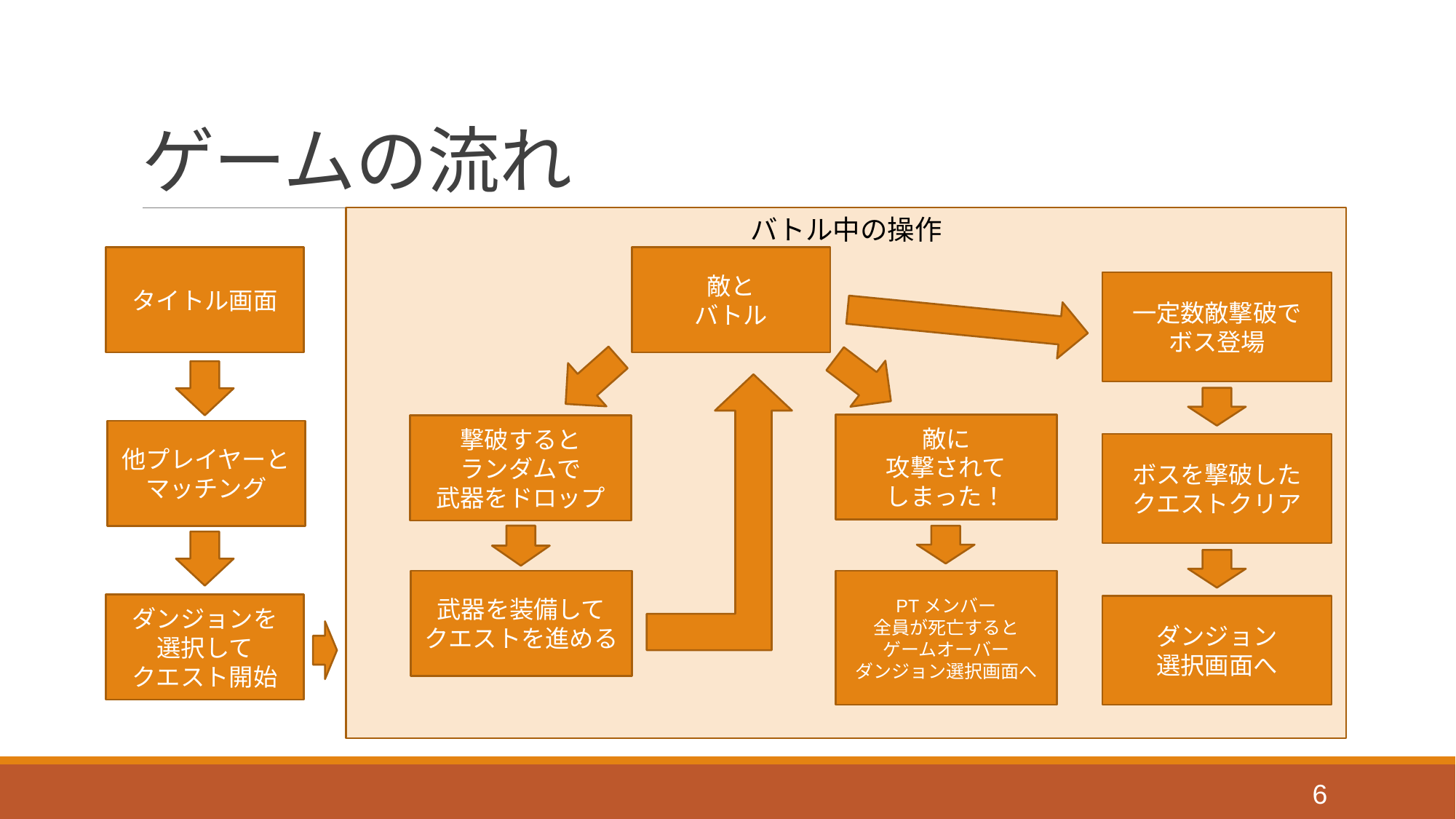

# ゲームの流れ
バトル中の操作
敵と
バトル
タイトル画面
一定数敵撃破で
ボス登場

敵に
攻撃されて
しまった！
撃破すると
ランダムで
武器をドロップ
他プレイヤーと
マッチング
ボスを撃破した
クエストクリア

武器を装備して
クエストを進める
PTメンバー
全員が死亡すると
ゲームオーバー
ダンジョン選択画面へ
ダンジョンを
選択して
クエスト開始
ダンジョン
選択画面へ

6